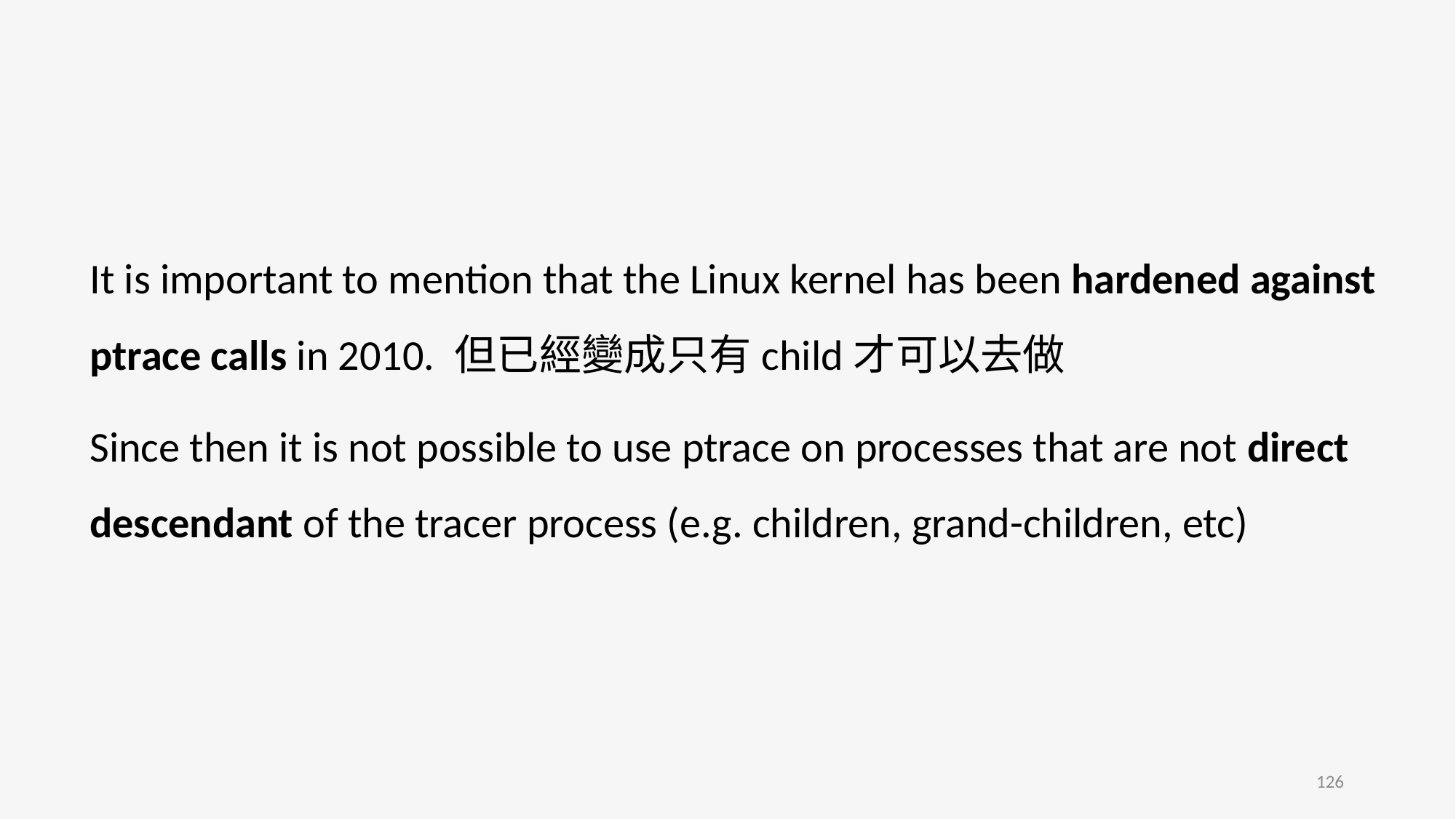

It is important to mention that the Linux kernel has been hardened against ptrace calls in 2010. 但已經變成只有child才可以去做
Since then it is not possible to use ptrace on processes that are not direct descendant of the tracer process (e.g. children, grand-children, etc)
126